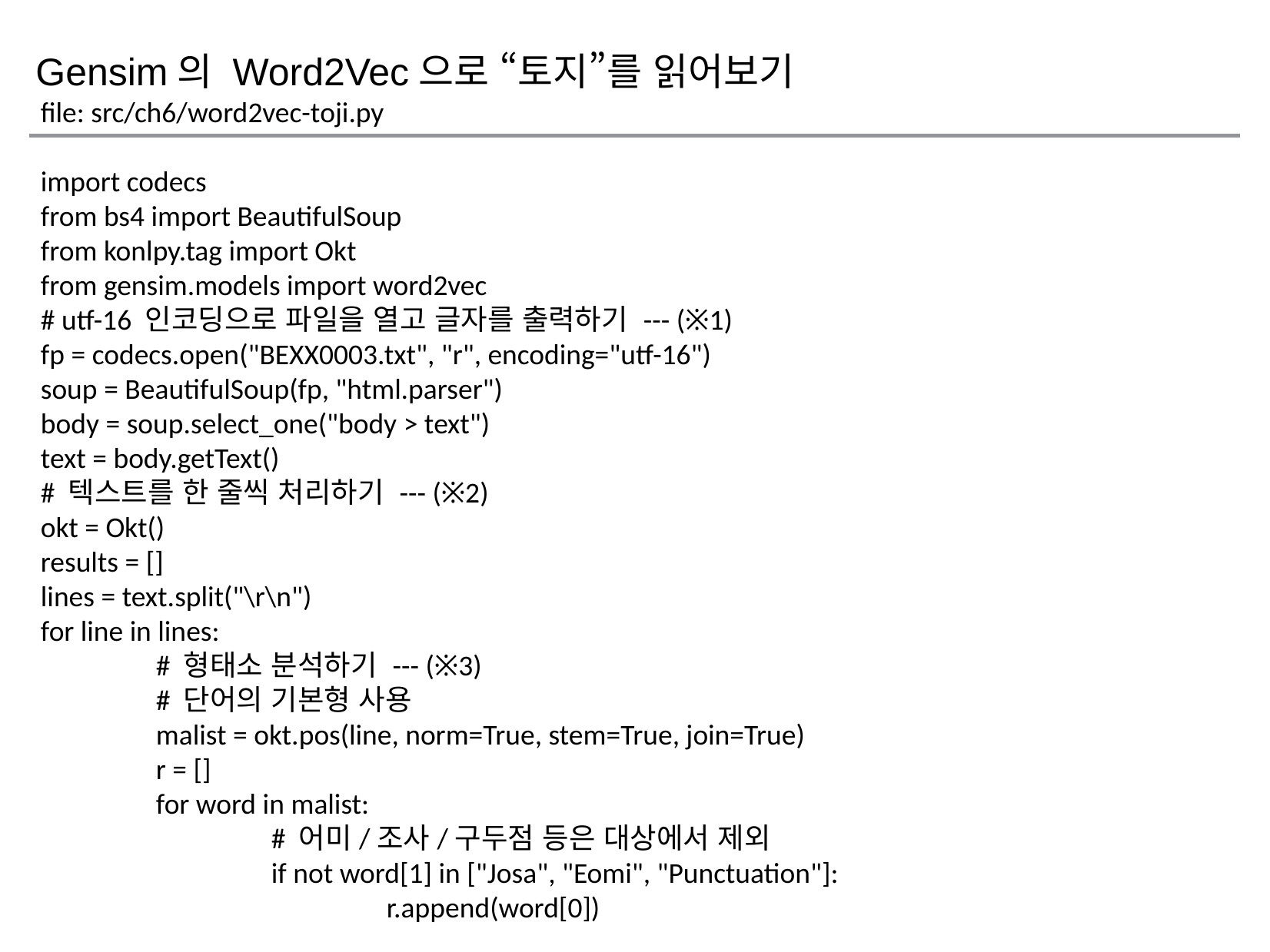

Gensim의 Word2Vec으로 “토지”를 읽어보기
file: src/ch6/word2vec-toji.py

import codecs
from bs4 import BeautifulSoup
from konlpy.tag import Okt
from gensim.models import word2vec
# utf-16 인코딩으로 파일을 열고 글자를 출력하기 --- (※1)
fp = codecs.open("BEXX0003.txt", "r", encoding="utf-16")
soup = BeautifulSoup(fp, "html.parser")
body = soup.select_one("body > text")
text = body.getText()
# 텍스트를 한 줄씩 처리하기 --- (※2)
okt = Okt()
results = []
lines = text.split("\r\n")
for line in lines:
	# 형태소 분석하기 --- (※3)
	# 단어의 기본형 사용
	malist = okt.pos(line, norm=True, stem=True, join=True)
	r = []
	for word in malist:
		# 어미/조사/구두점 등은 대상에서 제외
		if not word[1] in ["Josa", "Eomi", "Punctuation"]:
			r.append(word[0])